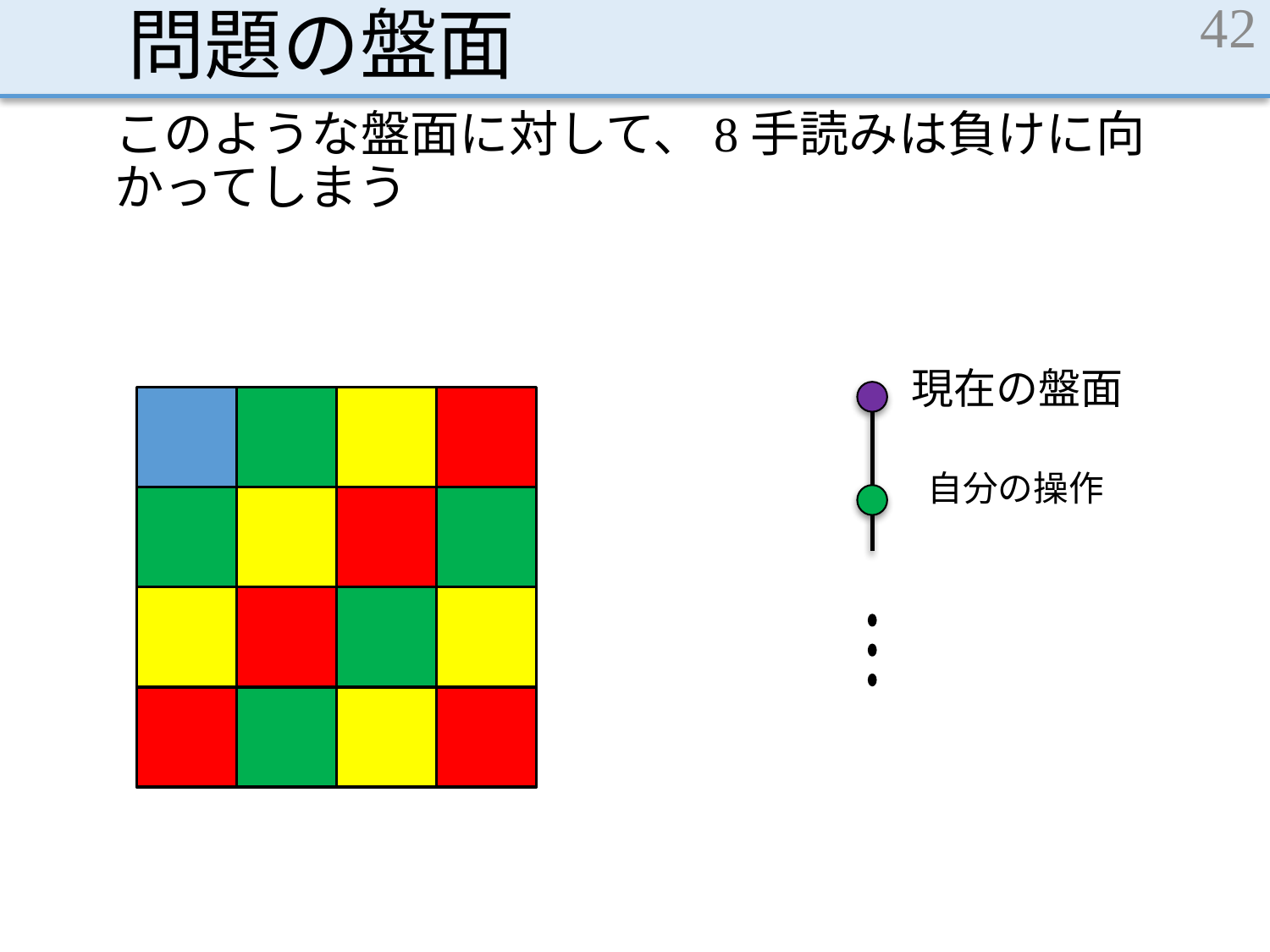

# 問題の盤面
42
このような盤面に対して、8手読みは負けに向かってしまう
現在の盤面

自分の操作